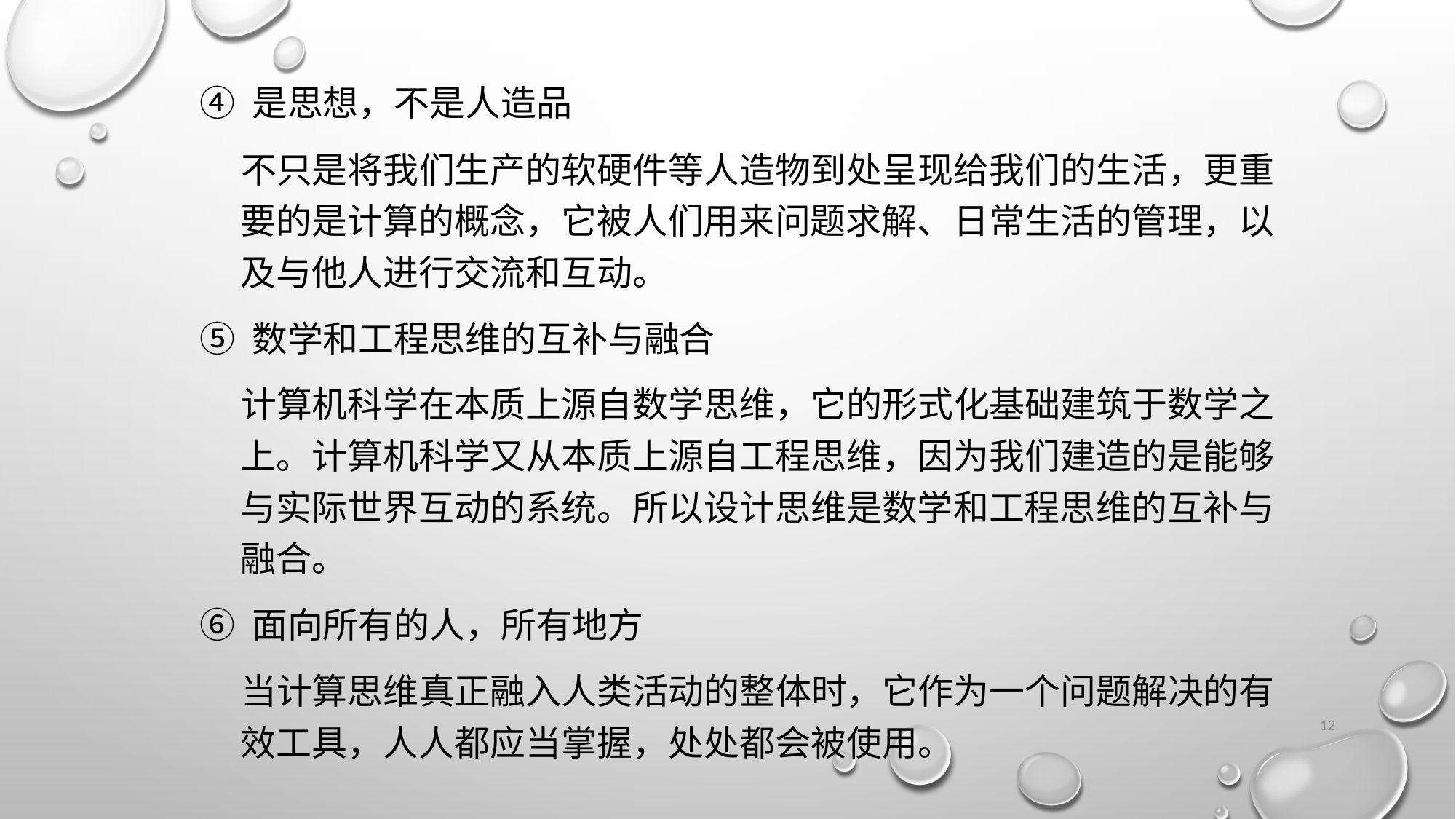

④ 是思想，不是人造品
不只是将我们生产的软硬件等人造物到处呈现给我们的生活，更重要的是计算的概念，它被人们用来问题求解、日常生活的管理，以及与他人进行交流和互动。
⑤ 数学和工程思维的互补与融合
计算机科学在本质上源自数学思维，它的形式化基础建筑于数学之上。计算机科学又从本质上源自工程思维，因为我们建造的是能够与实际世界互动的系统。所以设计思维是数学和工程思维的互补与融合。
⑥ 面向所有的人，所有地方
当计算思维真正融入人类活动的整体时，它作为一个问题解决的有效工具，人人都应当掌握，处处都会被使用。

12